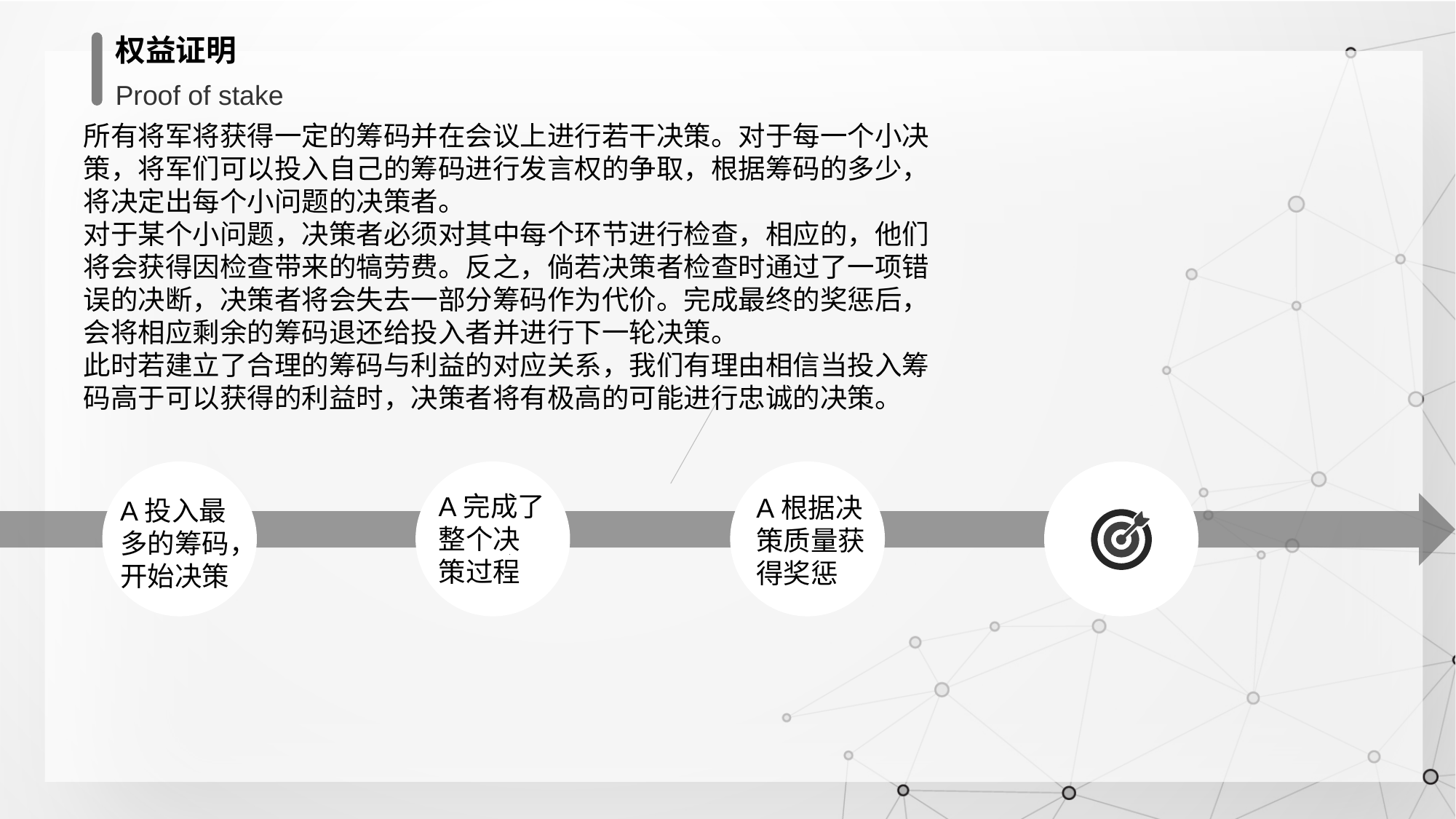

权益证明

Proof of stake
所有将军将获得一定的筹码并在会议上进行若干决策。对于每一个小决策，将军们可以投入自己的筹码进行发言权的争取，根据筹码的多少，将决定出每个小问题的决策者。
对于某个小问题，决策者必须对其中每个环节进行检查，相应的，他们将会获得因检查带来的犒劳费。反之，倘若决策者检查时通过了一项错误的决断，决策者将会失去一部分筹码作为代价。完成最终的奖惩后，会将相应剩余的筹码退还给投入者并进行下一轮决策。
此时若建立了合理的筹码与利益的对应关系，我们有理由相信当投入筹码高于可以获得的利益时，决策者将有极高的可能进行忠诚的决策。

A完成了整个决策过程
A根据决策质量获得奖惩
A投入最多的筹码，开始决策